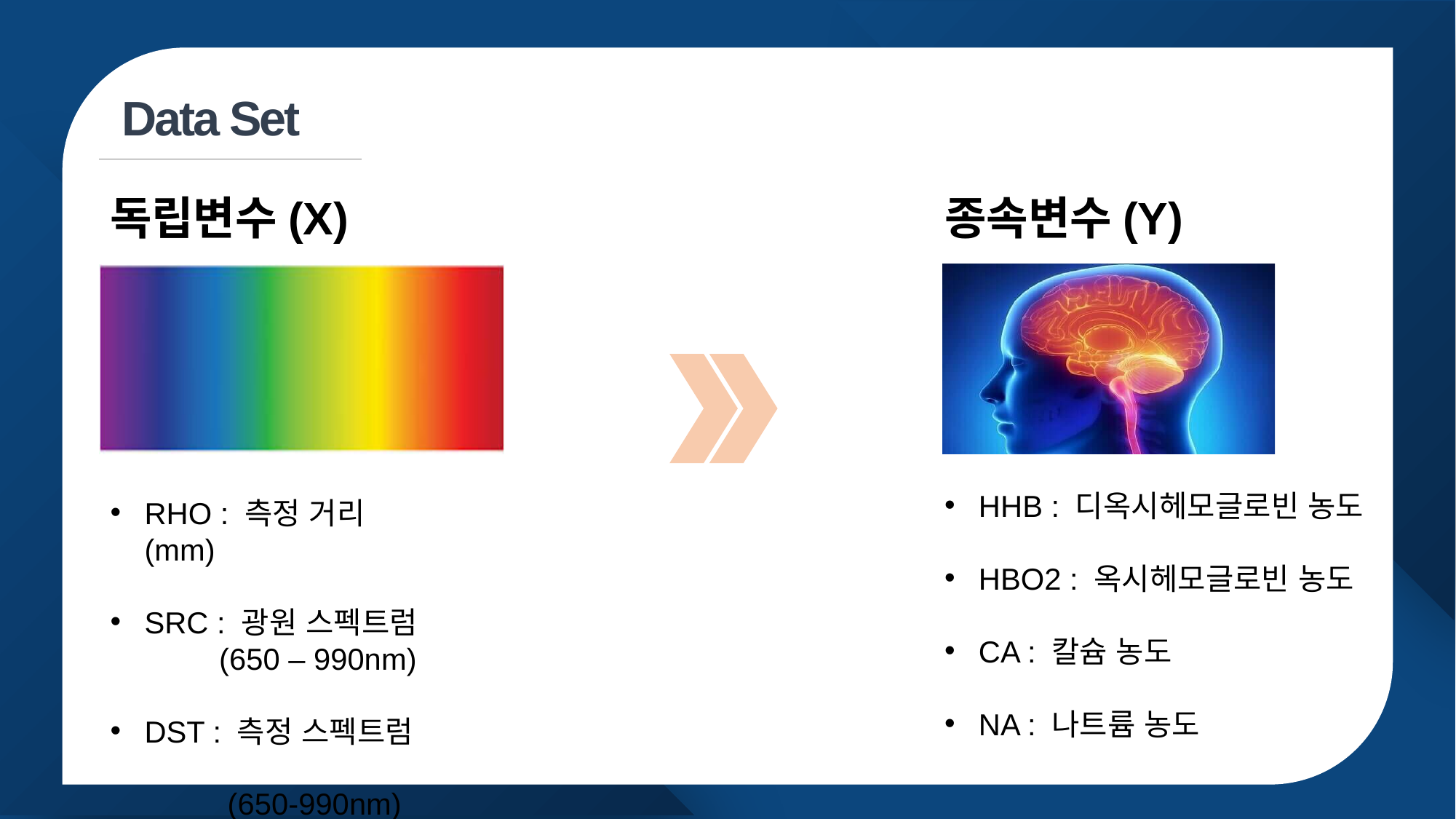

데이터 소개

Data Set
종속변수(Y)

독립변수(X)

HHB : 디옥시헤모글로빈 농도

HBO2 : 옥시헤모글로빈 농도

CA : 칼슘 농도

NA : 나트륨 농도

RHO : 측정 거리(mm)

SRC : 광원 스펙트럼
             (650 – 990nm)

DST : 측정 스펙트럼
              (650-990nm)